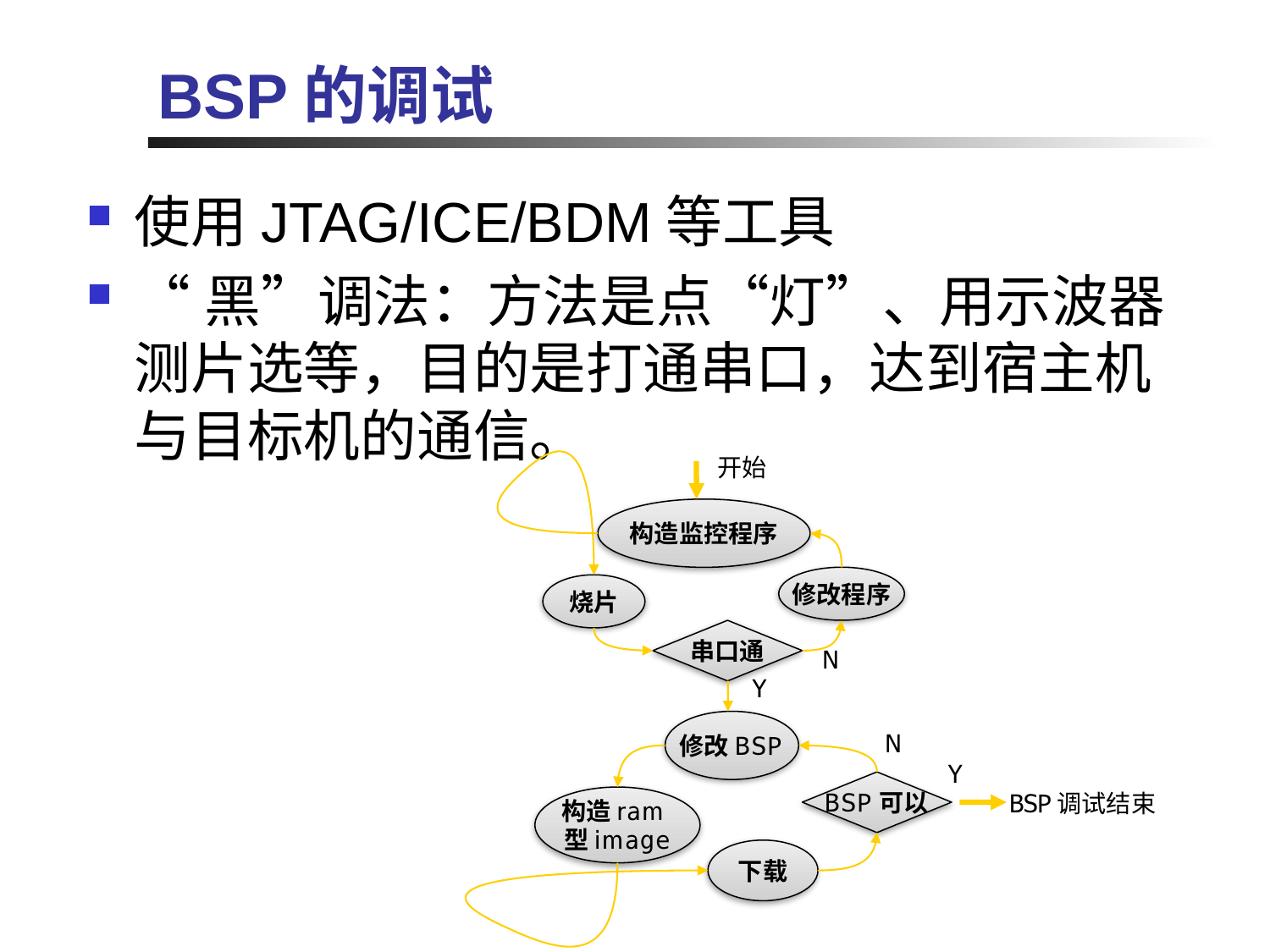

# BSP的调试
使用JTAG/ICE/BDM等工具
“黑”调法：方法是点“灯”、用示波器测片选等，目的是打通串口，达到宿主机与目标机的通信。

开始

构造监控程序
修改程序
烧片
串口通
N
Y

修改BSP
N
Y
BSP可以
BSP调试结束
构造ram
型image

下载